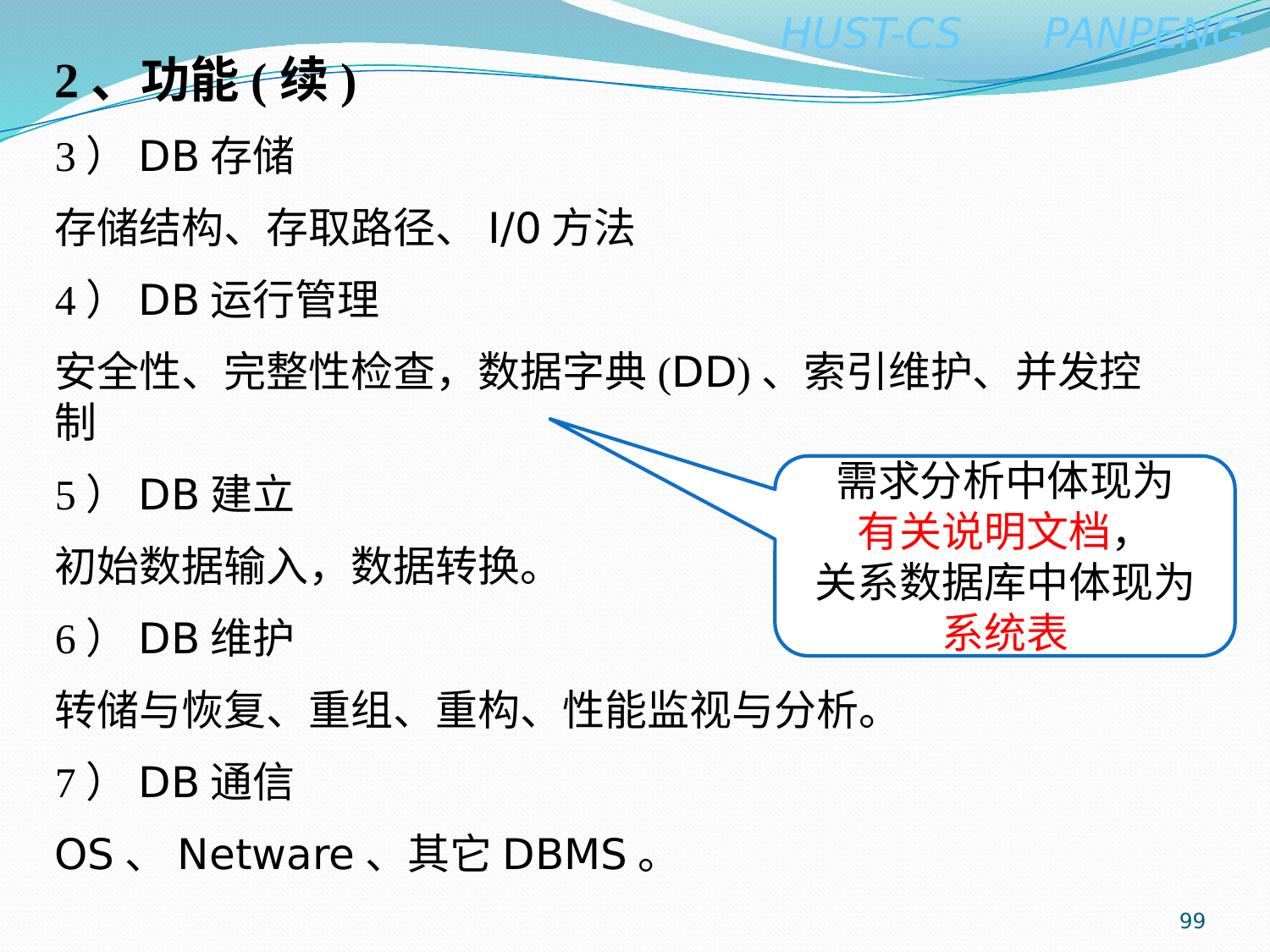

2、功能(续)
3）DB存储
存储结构、存取路径、I/0方法
4）DB运行管理
安全性、完整性检查，数据字典(DD)、索引维护、并发控制
5）DB建立
初始数据输入，数据转换。
6）DB维护
转储与恢复、重组、重构、性能监视与分析。
7）DB通信
OS、Netware、其它DBMS。
需求分析中体现为
有关说明文档，
关系数据库中体现为
系统表
99